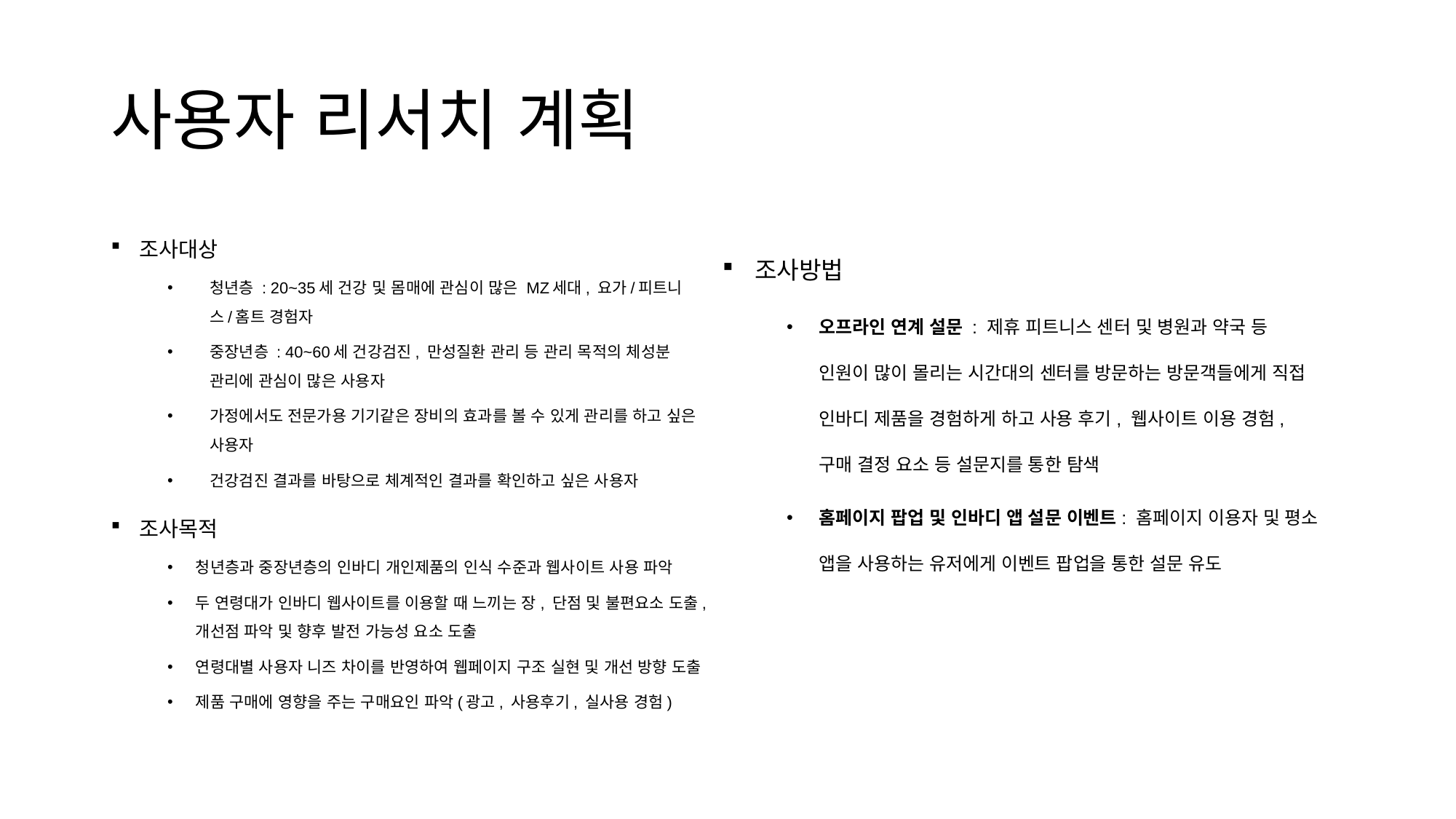

# 사용자 리서치 계획
조사대상
청년층 : 20~35세 건강 및 몸매에 관심이 많은 MZ세대, 요가/피트니스/홈트 경험자
중장년층 : 40~60세 건강검진, 만성질환 관리 등 관리 목적의 체성분 관리에 관심이 많은 사용자
가정에서도 전문가용 기기같은 장비의 효과를 볼 수 있게 관리를 하고 싶은 사용자
건강검진 결과를 바탕으로 체계적인 결과를 확인하고 싶은 사용자
조사목적
청년층과 중장년층의 인바디 개인제품의 인식 수준과 웹사이트 사용 파악
두 연령대가 인바디 웹사이트를 이용할 때 느끼는 장, 단점 및 불편요소 도출, 개선점 파악 및 향후 발전 가능성 요소 도출
연령대별 사용자 니즈 차이를 반영하여 웹페이지 구조 실현 및 개선 방향 도출
제품 구매에 영향을 주는 구매요인 파악(광고, 사용후기, 실사용 경험)

조사방법
오프라인 연계 설문 : 제휴 피트니스 센터 및 병원과 약국 등 인원이 많이 몰리는 시간대의 센터를 방문하는 방문객들에게 직접 인바디 제품을 경험하게 하고 사용 후기, 웹사이트 이용 경험, 구매 결정 요소 등 설문지를 통한 탐색
홈페이지 팝업 및 인바디 앱 설문 이벤트: 홈페이지 이용자 및 평소 앱을 사용하는 유저에게 이벤트 팝업을 통한 설문 유도